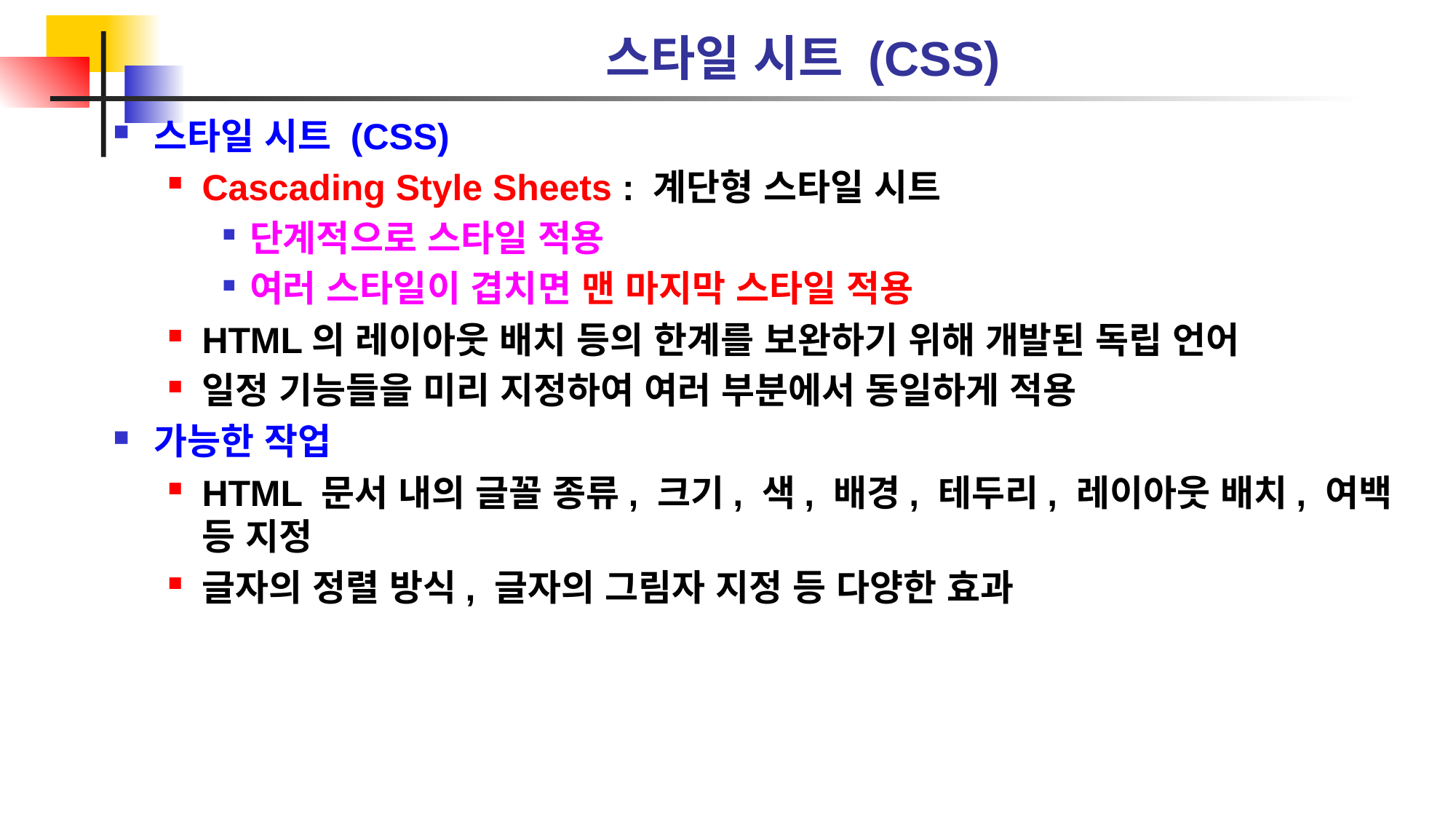

# 스타일 시트 (CSS)
스타일 시트 (CSS)
Cascading Style Sheets : 계단형 스타일 시트
단계적으로 스타일 적용
여러 스타일이 겹치면 맨 마지막 스타일 적용
HTML의 레이아웃 배치 등의 한계를 보완하기 위해 개발된 독립 언어
일정 기능들을 미리 지정하여 여러 부분에서 동일하게 적용
가능한 작업
HTML 문서 내의 글꼴 종류, 크기, 색, 배경, 테두리, 레이아웃 배치, 여백 등 지정
글자의 정렬 방식, 글자의 그림자 지정 등 다양한 효과